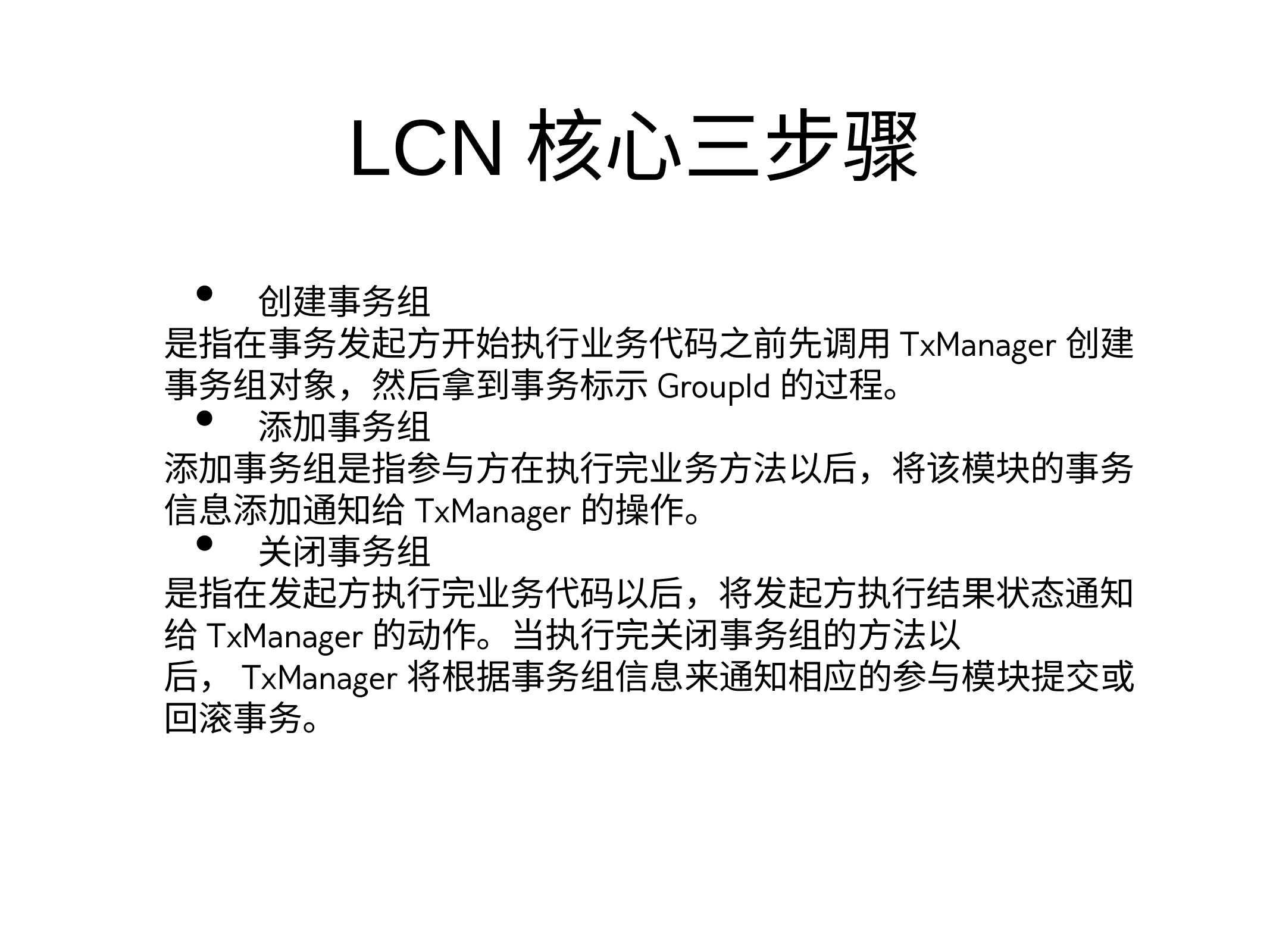

# LCN核心三步骤
创建事务组
是指在事务发起方开始执行业务代码之前先调用TxManager创建事务组对象，然后拿到事务标示GroupId的过程。
添加事务组
添加事务组是指参与方在执行完业务方法以后，将该模块的事务信息添加通知给TxManager的操作。
关闭事务组
是指在发起方执行完业务代码以后，将发起方执行结果状态通知给TxManager的动作。当执行完关闭事务组的方法以后，TxManager将根据事务组信息来通知相应的参与模块提交或回滚事务。